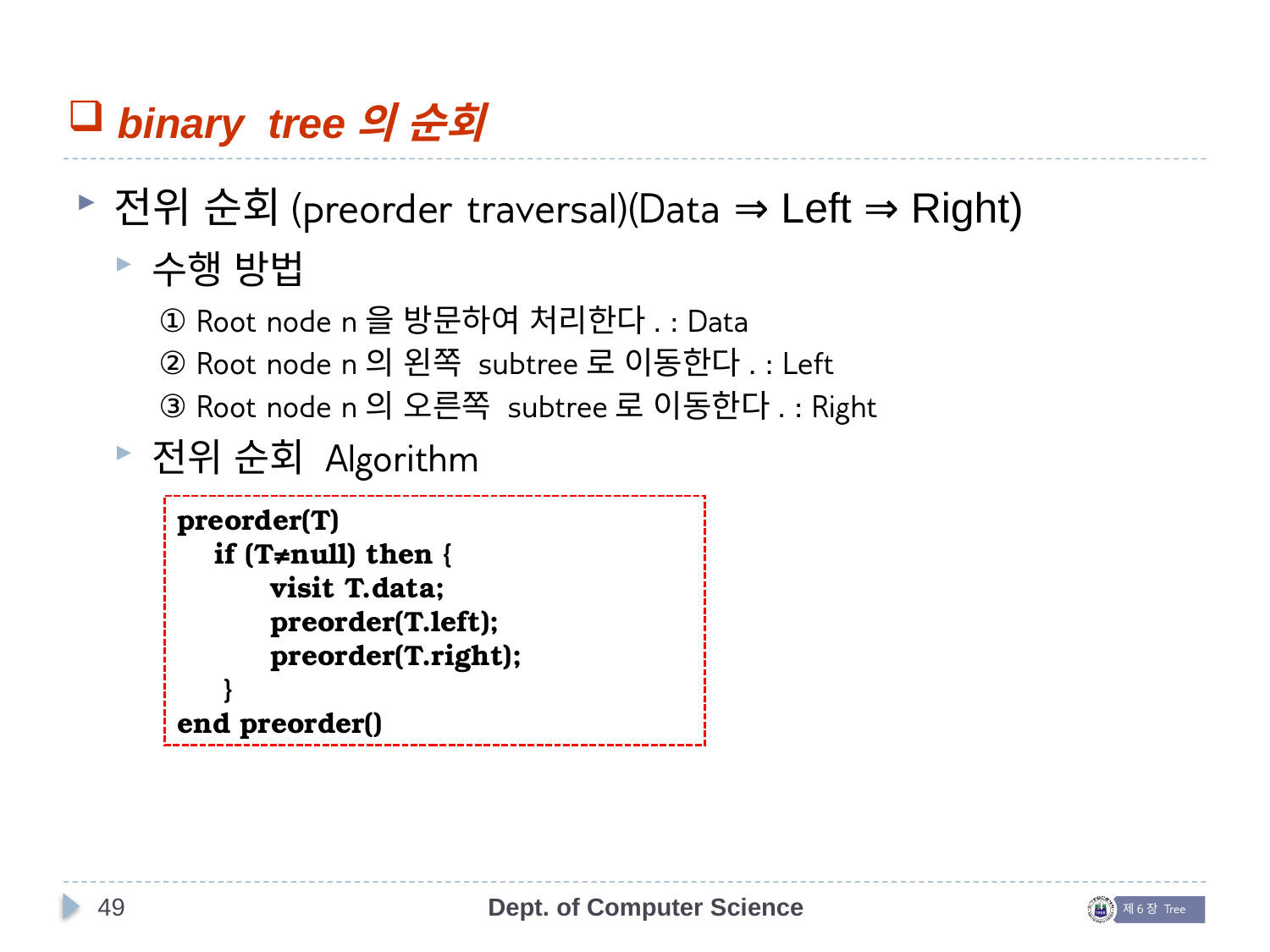

binary  tree의 순회
전위 순회(preorder traversal)(Data ⇒ Left ⇒ Right)
수행 방법
① Root node n을 방문하여 처리한다. : Data
② Root node n의 왼쪽 subtree로 이동한다. : Left
③ Root node n의 오른쪽 subtree로 이동한다. : Right
전위 순회 Algorithm

preorder(T)
    if (T≠null) then {
          visit T.data;
          preorder(T.left);
          preorder(T.right);
     }
end preorder()
49
Dept. of Computer Science